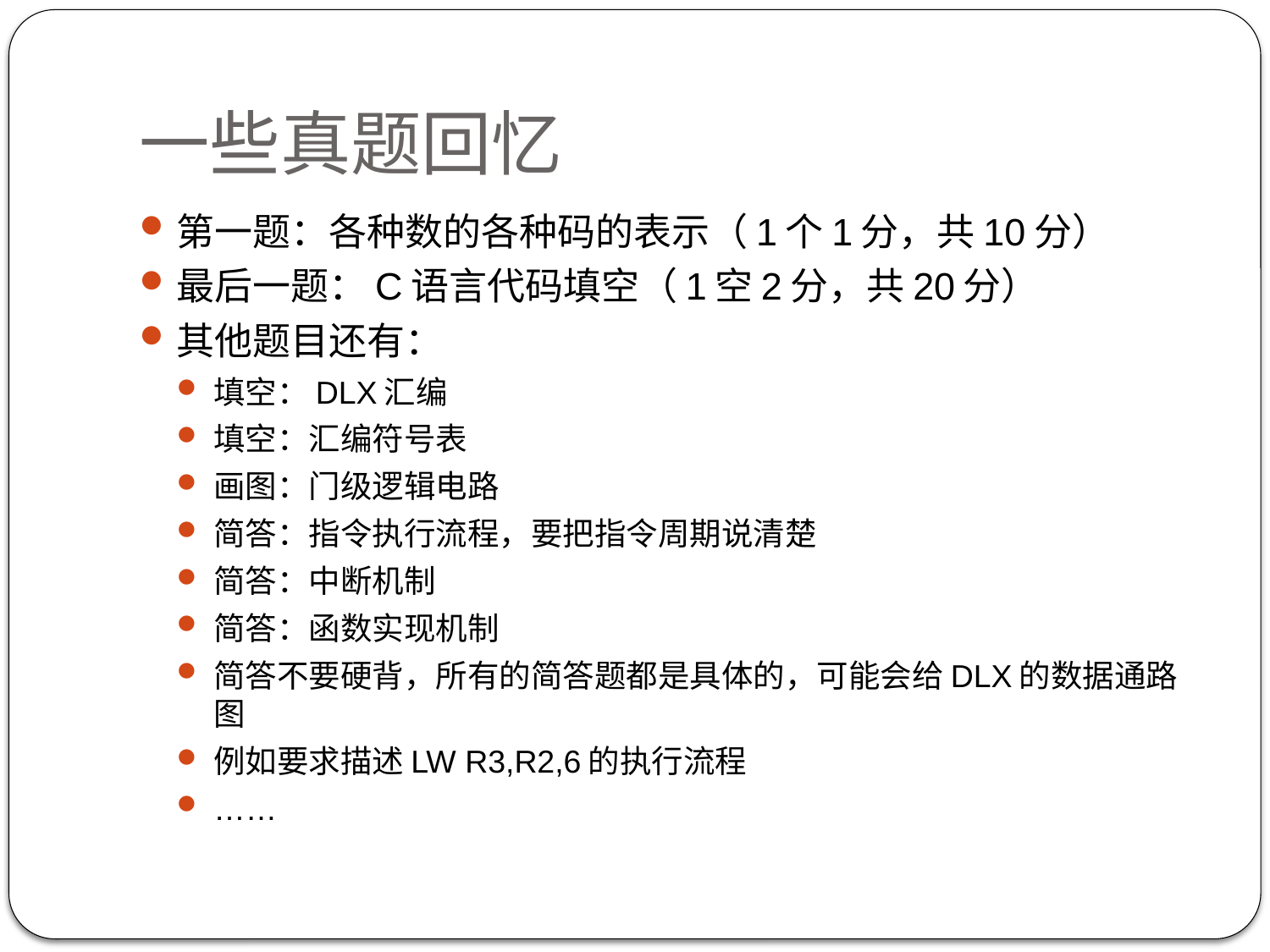

# 一些真题回忆
第一题：各种数的各种码的表示（1个1分，共10分）
最后一题：C语言代码填空（1空2分，共20分）
其他题目还有：
填空：DLX汇编
填空：汇编符号表
画图：门级逻辑电路
简答：指令执行流程，要把指令周期说清楚
简答：中断机制
简答：函数实现机制
简答不要硬背，所有的简答题都是具体的，可能会给DLX的数据通路图
例如要求描述LW R3,R2,6的执行流程
……